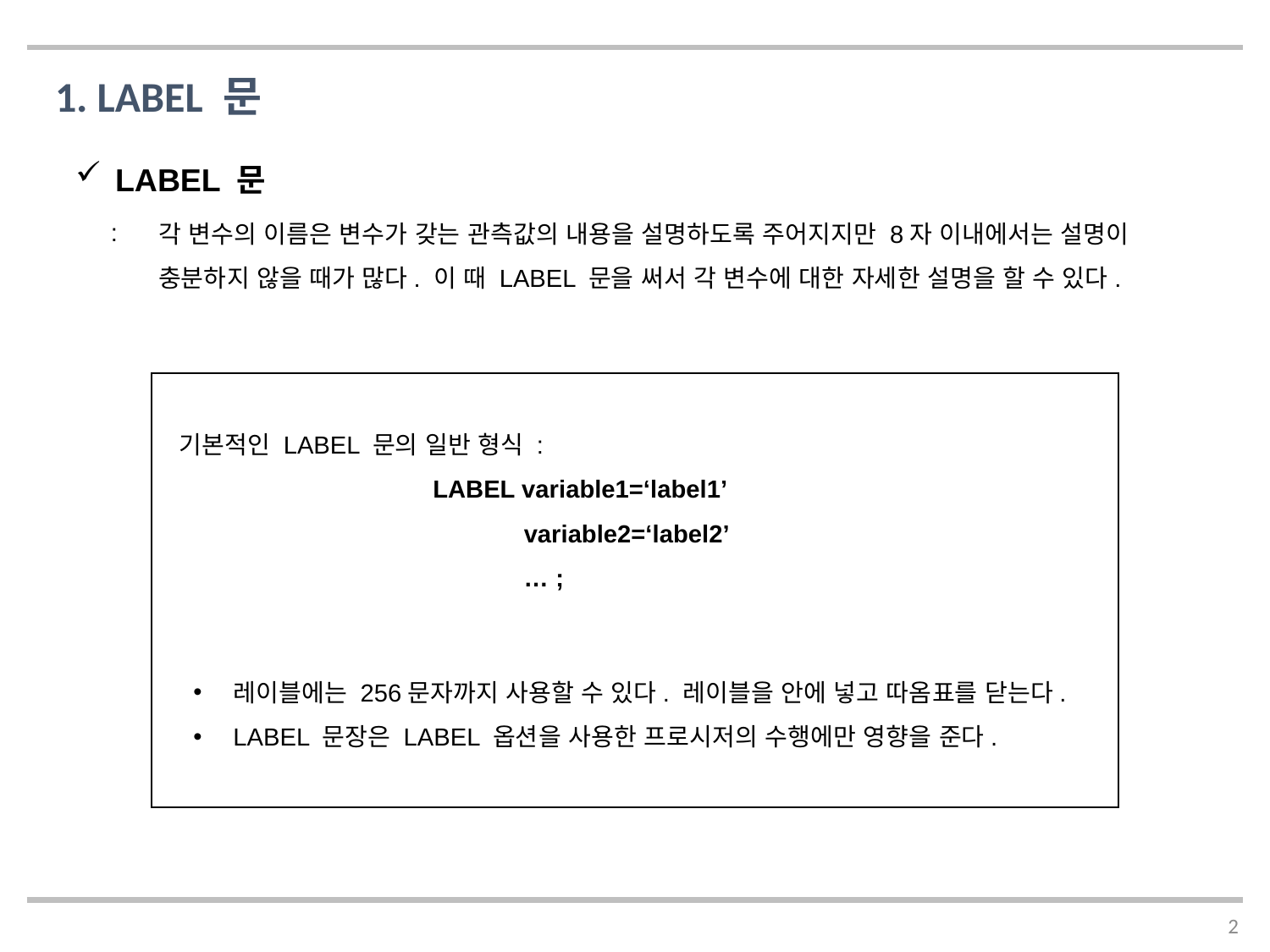

1. LABEL 문
LABEL 문
각 변수의 이름은 변수가 갖는 관측값의 내용을 설명하도록 주어지지만 8자 이내에서는 설명이 충분하지 않을 때가 많다. 이 때 LABEL 문을 써서 각 변수에 대한 자세한 설명을 할 수 있다.

기본적인 LABEL 문의 일반 형식 :
		LABEL variable1=‘label1’
		             variable2=‘label2’
		             … ;
레이블에는 256문자까지 사용할 수 있다. 레이블을 안에 넣고 따옴표를 닫는다.
LABEL 문장은 LABEL 옵션을 사용한 프로시저의 수행에만 영향을 준다.